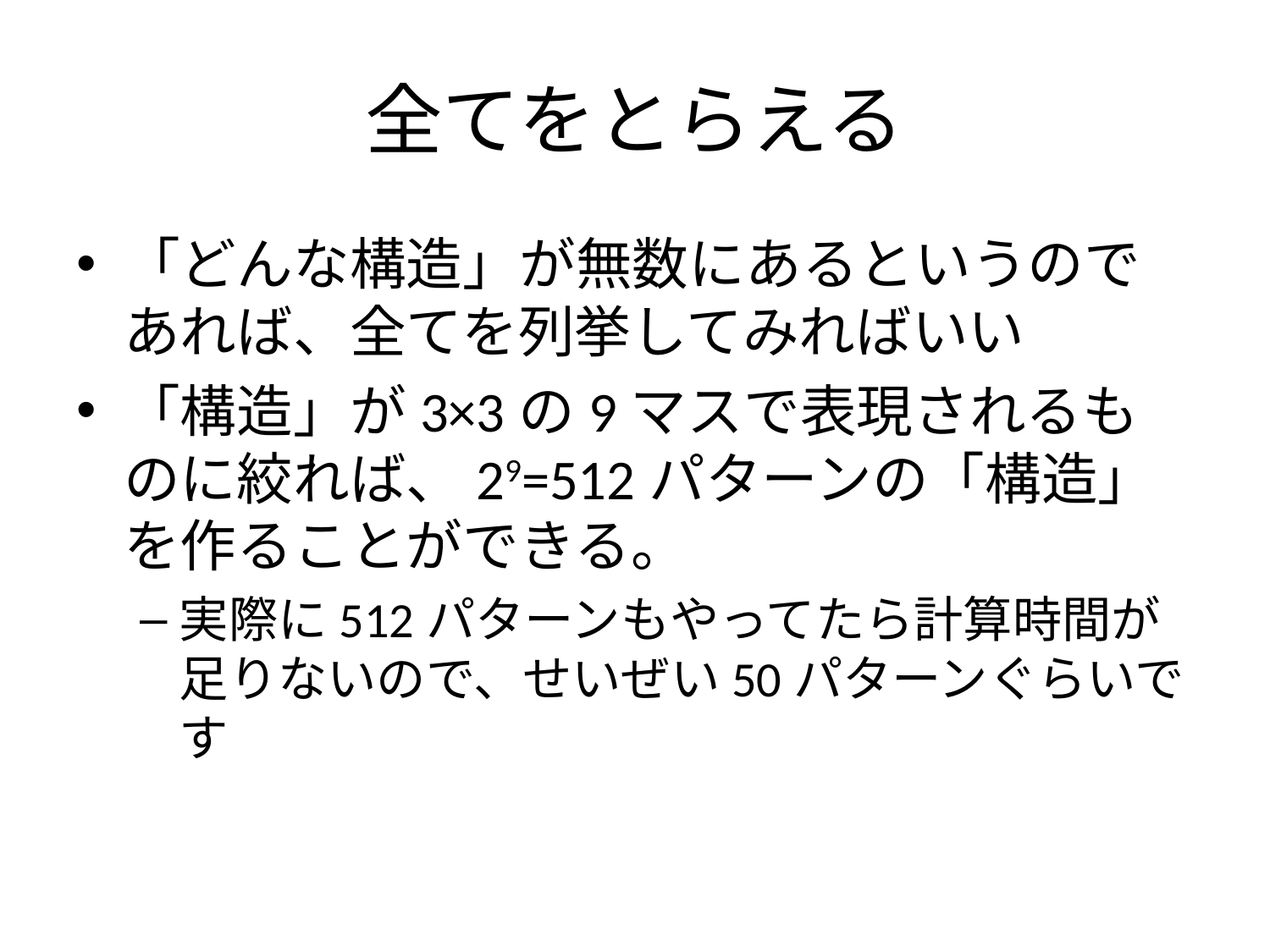

# 全てをとらえる
「どんな構造」が無数にあるというのであれば、全てを列挙してみればいい
「構造」が3×3の9マスで表現されるものに絞れば、29=512パターンの「構造」を作ることができる。
実際に512パターンもやってたら計算時間が足りないので、せいぜい50パターンぐらいです